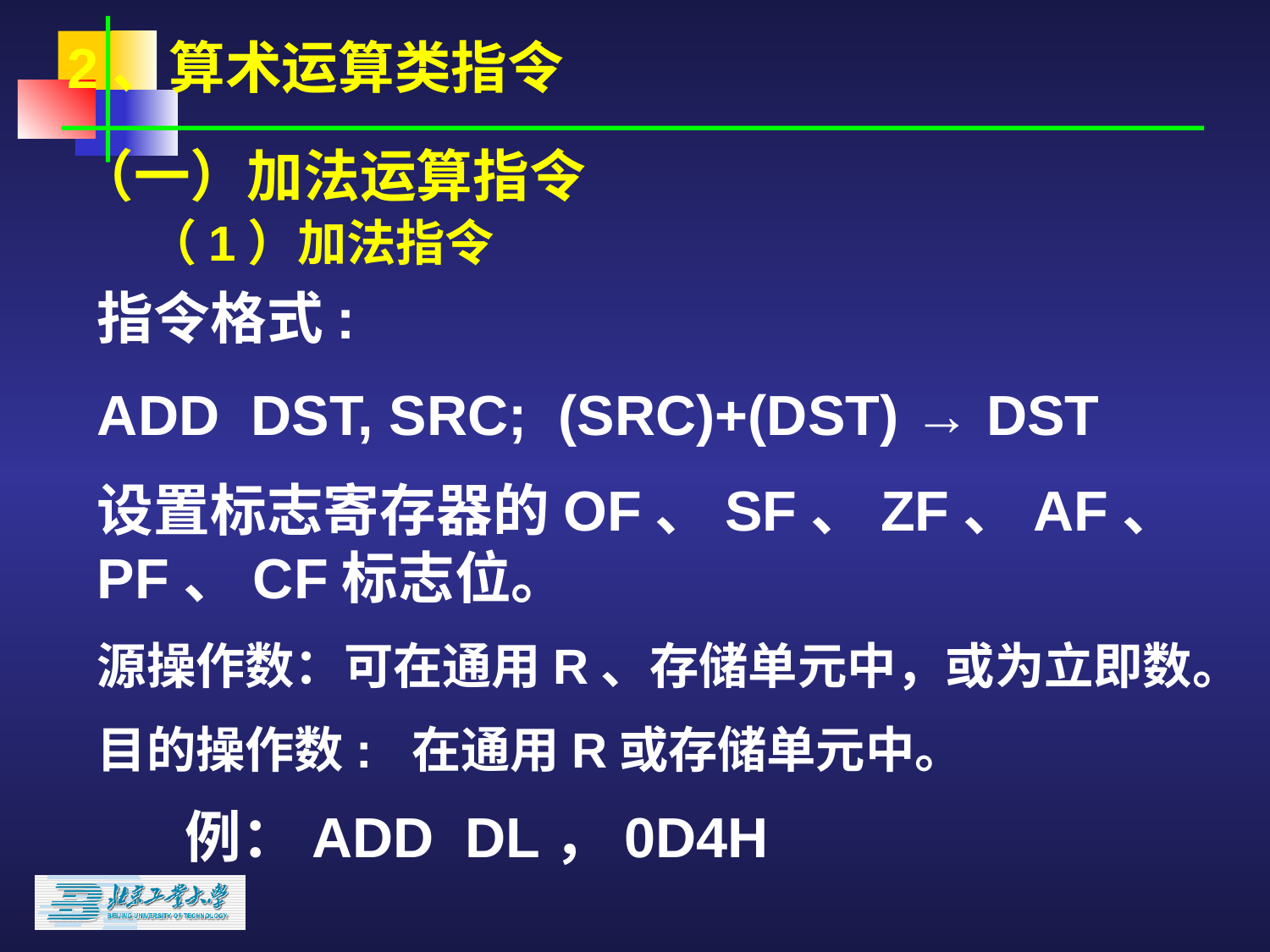

2、算术运算类指令
（一）加法运算指令
（1）加法指令
指令格式:
ADD  DST, SRC;  (SRC)+(DST) → DST
设置标志寄存器的OF、SF、ZF、AF、PF、CF标志位。
源操作数：可在通用R、存储单元中，或为立即数。
目的操作数:  在通用R或存储单元中。
例：ADD  DL，0D4H